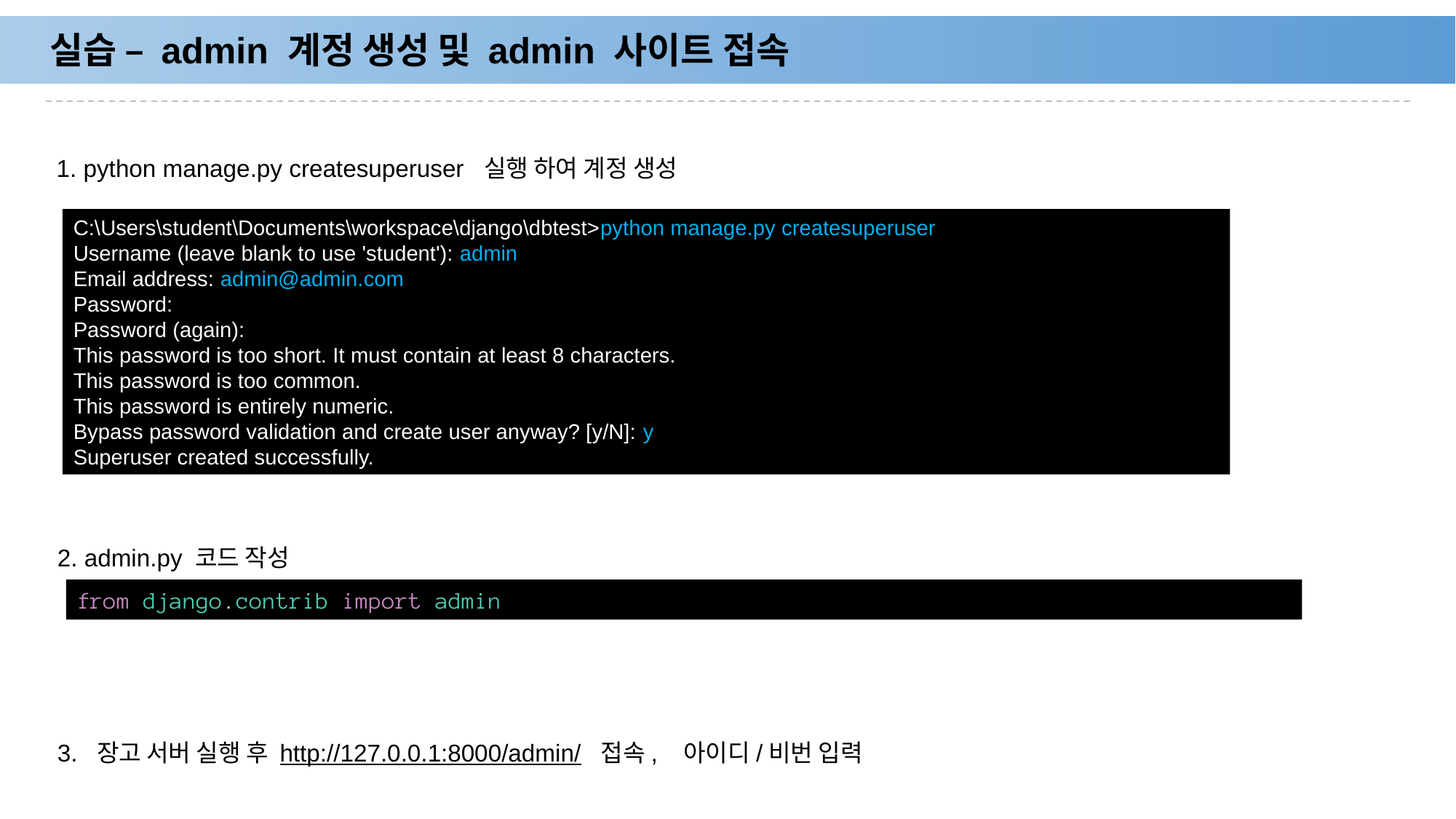

실습 – admin 계정 생성 및 admin 사이트 접속
1. python manage.py createsuperuser  실행 하여 계정 생성
C:\Users\student\Documents\workspace\django\dbtest>python manage.py createsuperuser
Username (leave blank to use 'student'): admin
Email address: admin@admin.com
Password:
Password (again):
This password is too short. It must contain at least 8 characters.
This password is too common.
This password is entirely numeric.
Bypass password validation and create user anyway? [y/N]: y
Superuser created successfully.
2. admin.py 코드 작성
from django.contrib import admin
3.  장고 서버 실행 후 http://127.0.0.1:8000/admin/  접속,   아이디/비번 입력